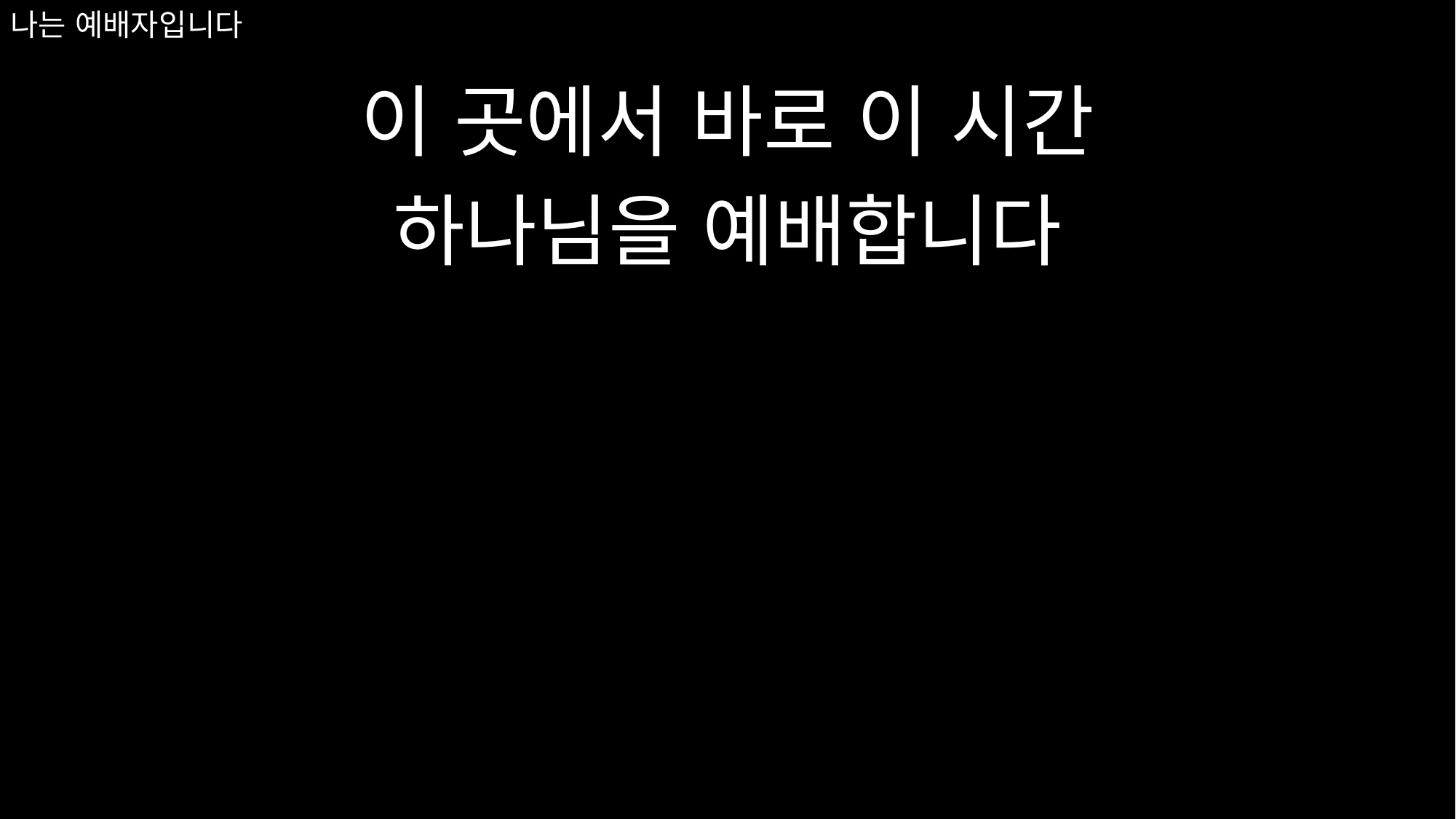

이 곳에서 바로 이 시간
하나님을 예배합니다

# 나는 예배자입니다